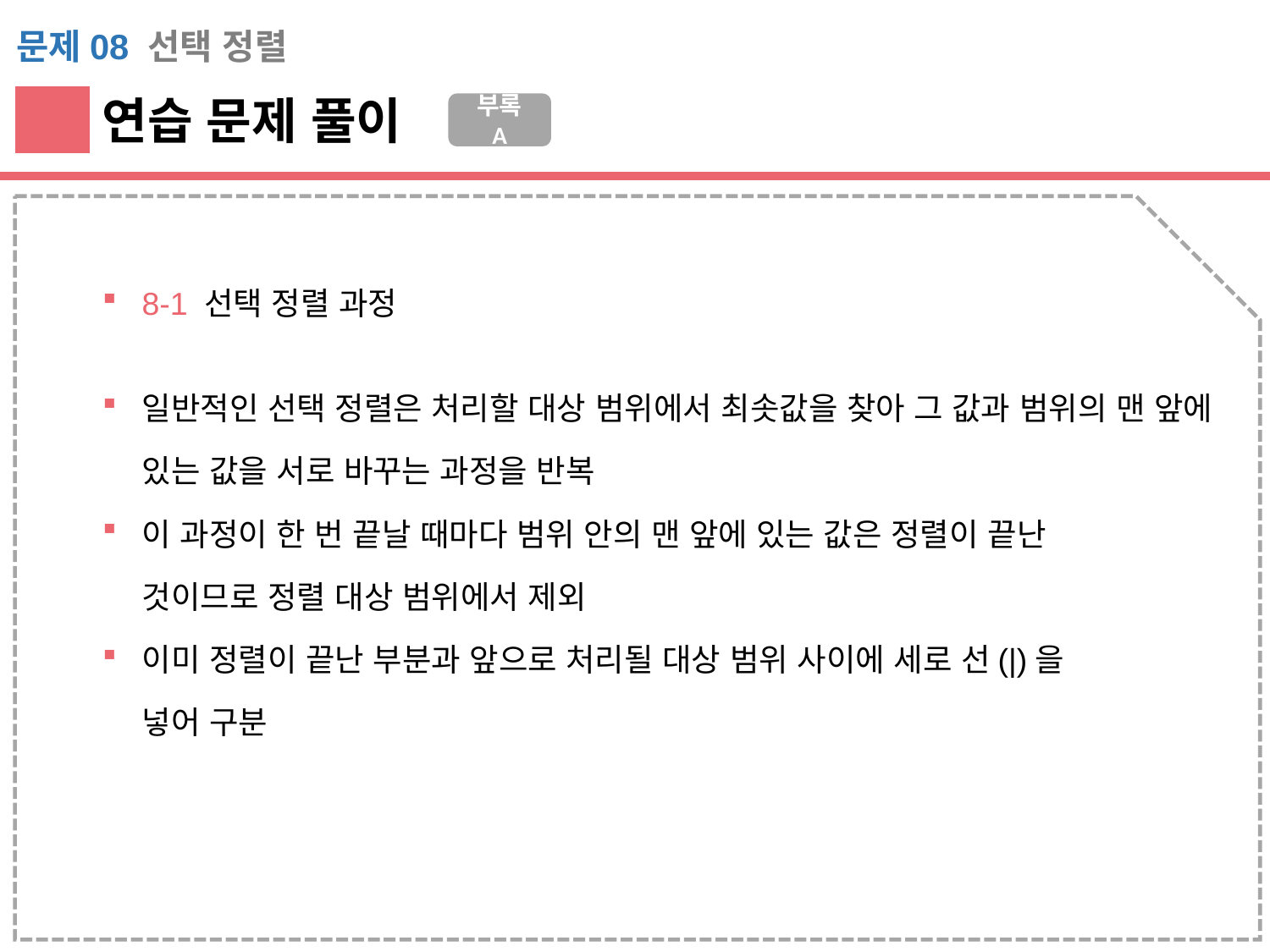

문제08 선택 정렬
연습 문제 풀이

부록 A

8-1 선택 정렬 과정

일반적인 선택 정렬은 처리할 대상 범위에서 최솟값을 찾아 그 값과 범위의 맨 앞에 있는 값을 서로 바꾸는 과정을 반복
이 과정이 한 번 끝날 때마다 범위 안의 맨 앞에 있는 값은 정렬이 끝난
것이므로 정렬 대상 범위에서 제외
이미 정렬이 끝난 부분과 앞으로 처리될 대상 범위 사이에 세로 선(|)을
넣어 구분